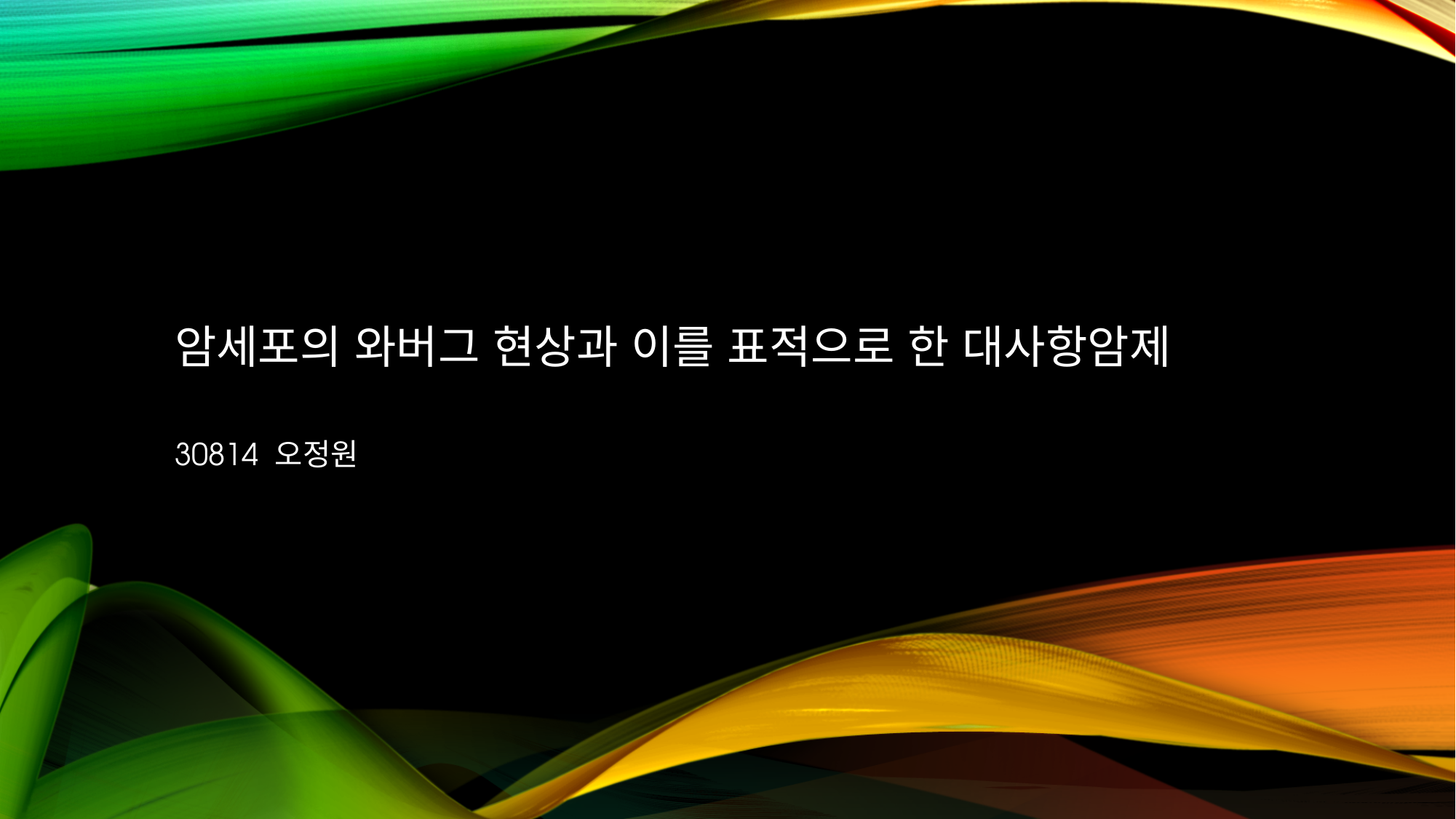

# 암세포의 와버그 현상과 이를 표적으로 한 대사항암제
30814 오정원